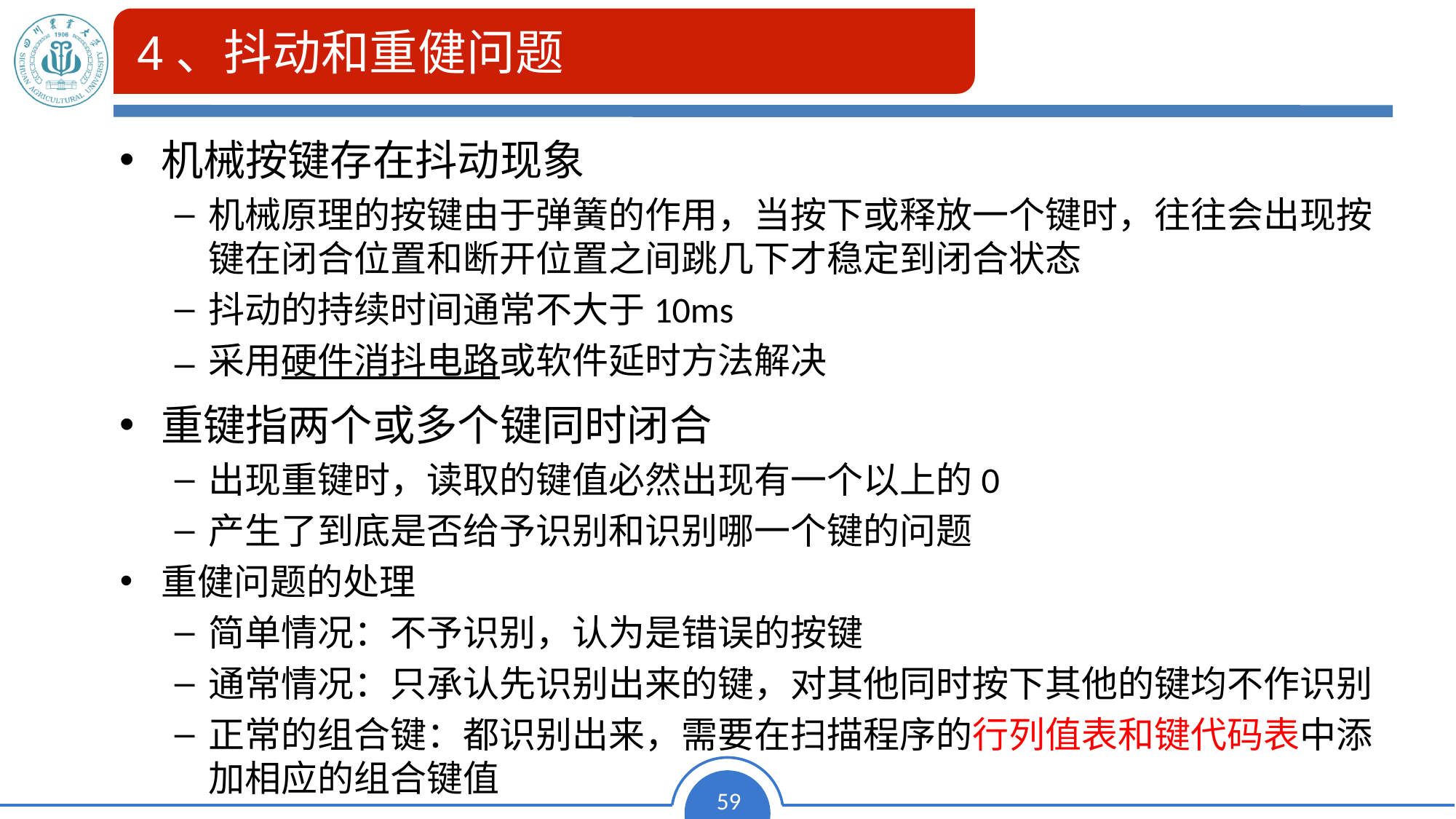

# 4、抖动和重健问题
机械按键存在抖动现象
机械原理的按键由于弹簧的作用，当按下或释放一个键时，往往会出现按键在闭合位置和断开位置之间跳几下才稳定到闭合状态
抖动的持续时间通常不大于10ms
采用硬件消抖电路或软件延时方法解决
重键指两个或多个键同时闭合
出现重键时，读取的键值必然出现有一个以上的0
产生了到底是否给予识别和识别哪一个键的问题
重健问题的处理
简单情况：不予识别，认为是错误的按键
通常情况：只承认先识别出来的键，对其他同时按下其他的键均不作识别
正常的组合键：都识别出来，需要在扫描程序的行列值表和键代码表中添加相应的组合键值